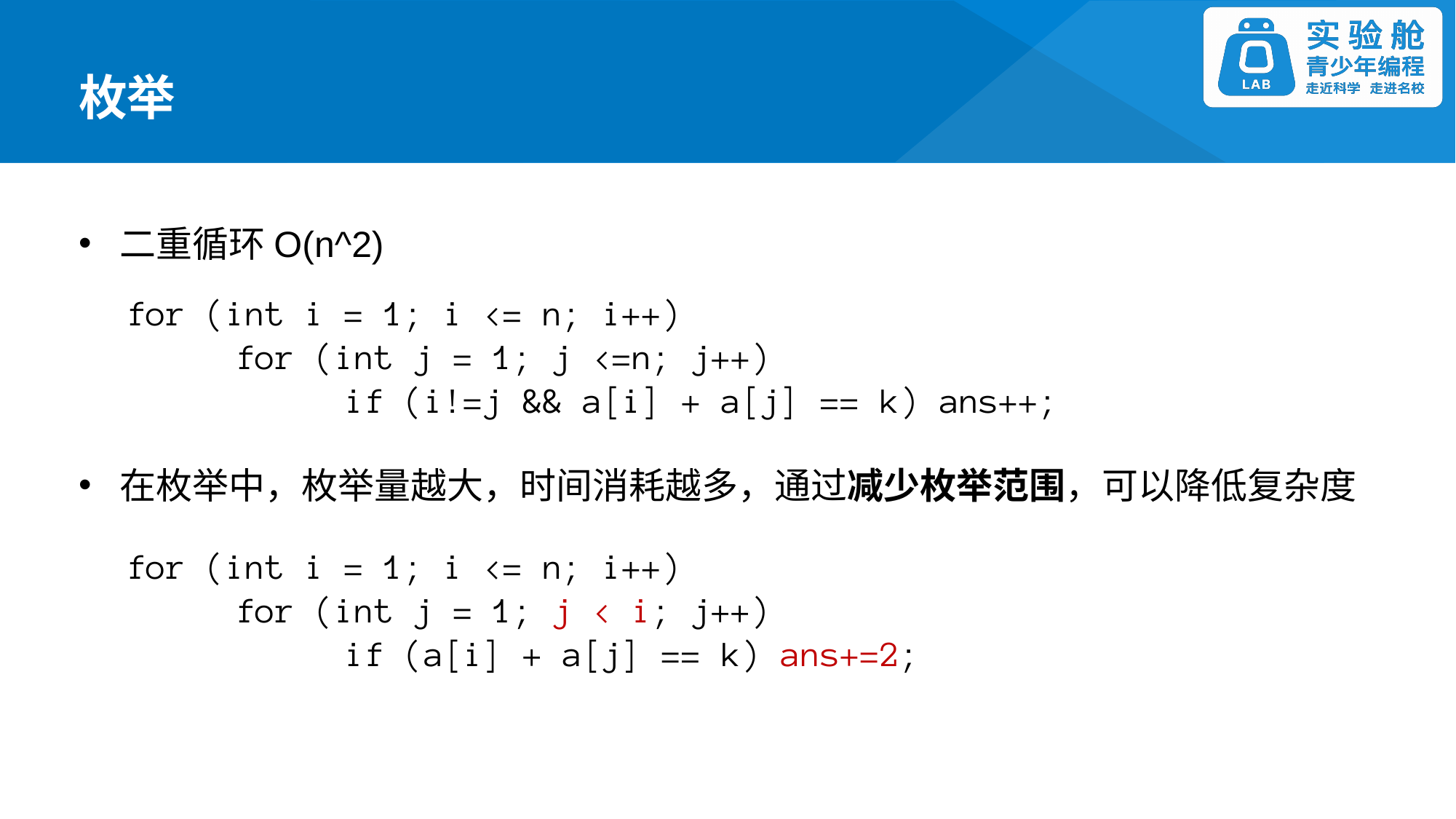

枚举
二重循环O(n^2)

在枚举中，枚举量越大，时间消耗越多，通过减少枚举范围，可以降低复杂度
for (int i = 1; i <= n; i++)
	for (int j = 1; j <=n; j++)
		if (i!=j && a[i] + a[j] == k) ans++;
for (int i = 1; i <= n; i++)
	for (int j = 1; j < i; j++)
		if (a[i] + a[j] == k) ans+=2;